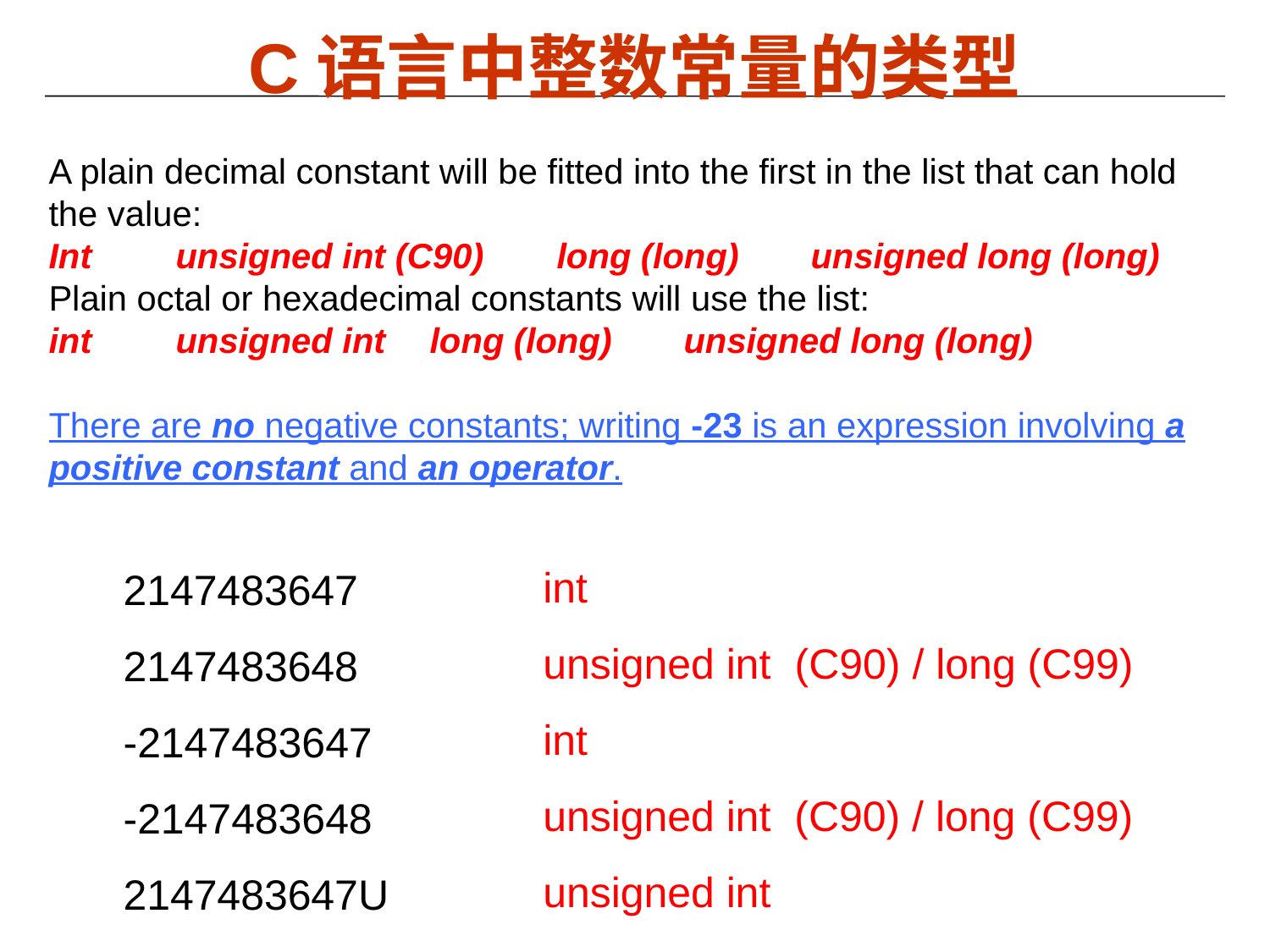

# C语言中整数常量的类型
A plain decimal constant will be fitted into the first in the list that can hold the value:
Int	unsigned int (C90)	long (long) 	unsigned long (long)
Plain octal or hexadecimal constants will use the list:
int 	unsigned int 	long (long) 	unsigned long (long)

There are no negative constants; writing -23 is an expression involving a positive constant and an operator.
int
unsigned int  (C90) / long (C99)
int
unsigned int  (C90) / long (C99)
unsigned int
2147483647
2147483648
-2147483647
-2147483648
2147483647U